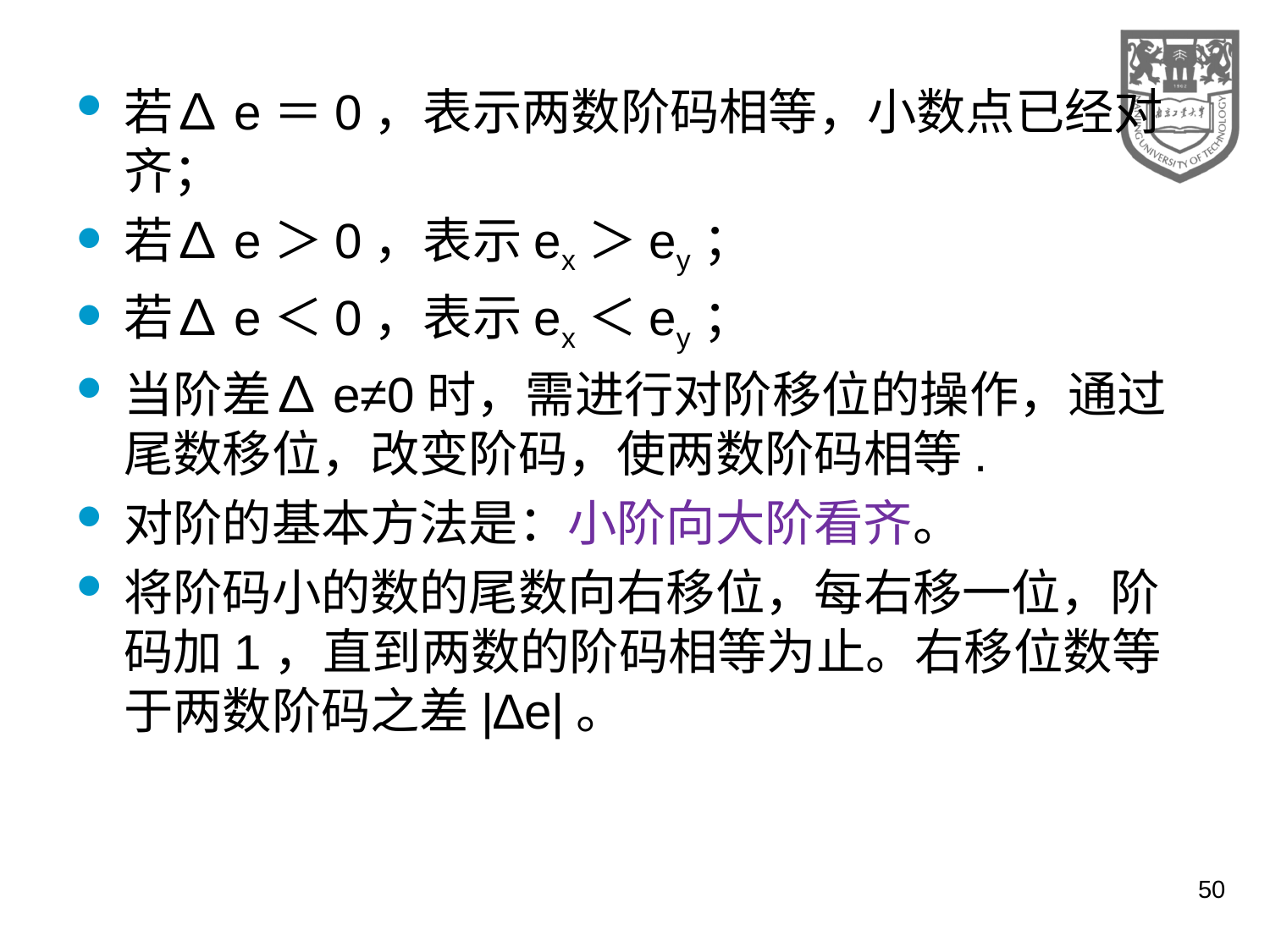

若∆e＝0，表示两数阶码相等，小数点已经对齐；
若∆e＞0，表示ex＞ey；
若∆e＜0，表示ex＜ey；
当阶差∆e≠0时，需进行对阶移位的操作，通过尾数移位，改变阶码，使两数阶码相等.
对阶的基本方法是：小阶向大阶看齐。
将阶码小的数的尾数向右移位，每右移一位，阶码加1，直到两数的阶码相等为止。右移位数等于两数阶码之差|∆e|。
50